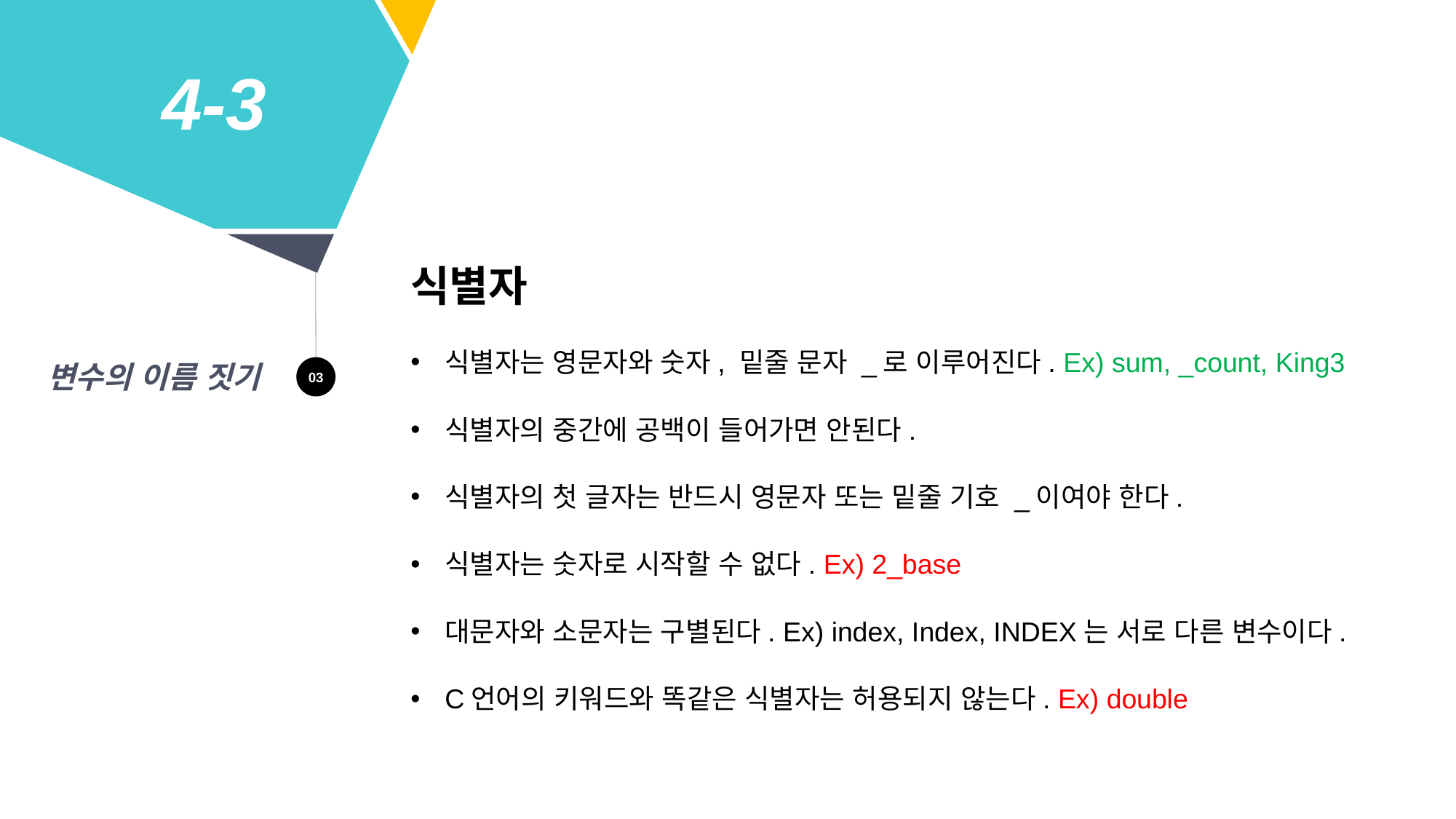

4-3
식별자
식별자는 영문자와 숫자, 밑줄 문자 _로 이루어진다. Ex) sum, _count, King3
식별자의 중간에 공백이 들어가면 안된다.
식별자의 첫 글자는 반드시 영문자 또는 밑줄 기호 _이여야 한다.
식별자는 숫자로 시작할 수 없다. Ex) 2_base
대문자와 소문자는 구별된다. Ex) index, Index, INDEX는 서로 다른 변수이다.
C언어의 키워드와 똑같은 식별자는 허용되지 않는다. Ex) double
변수의 이름 짓기
03